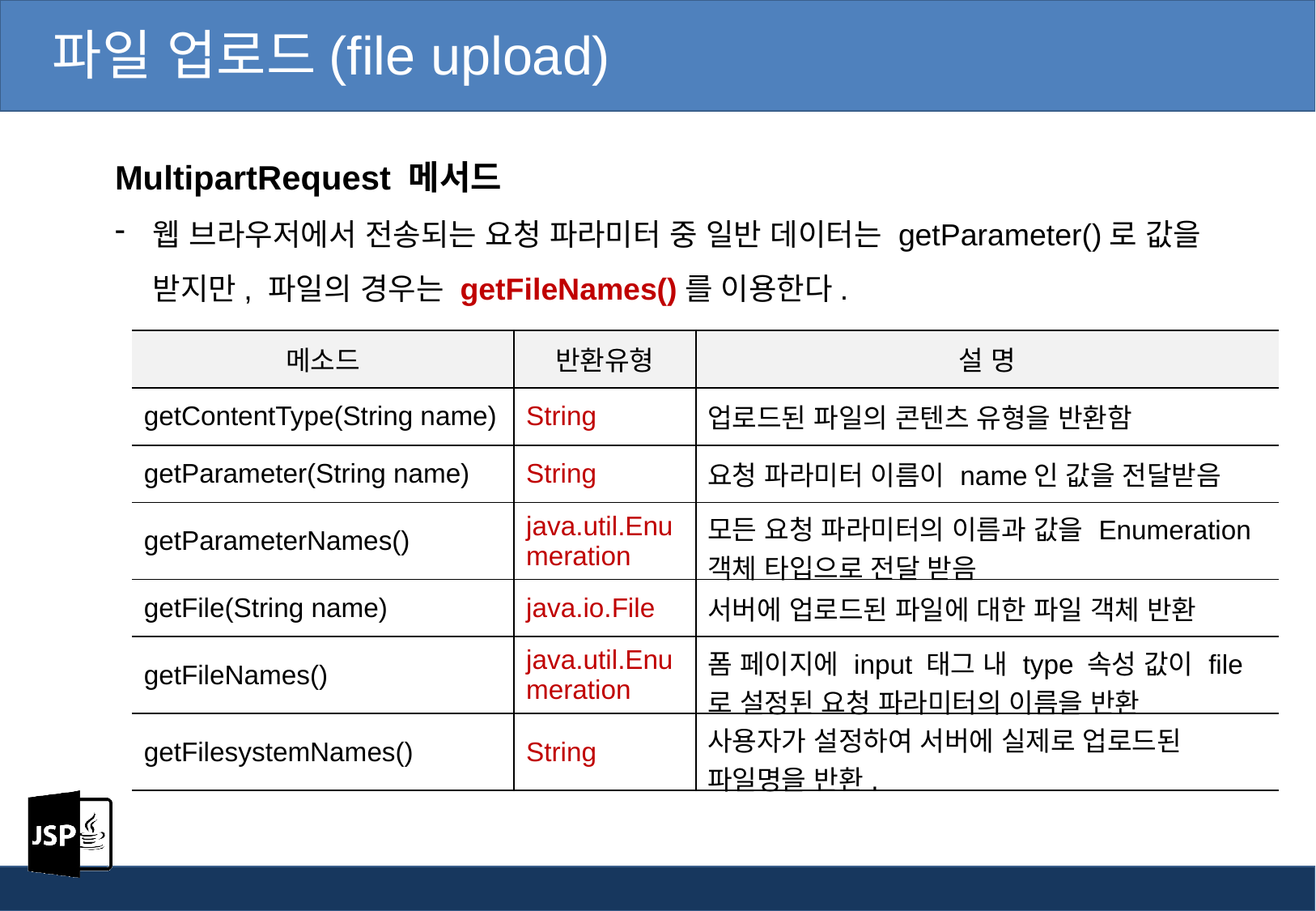

파일 업로드(file upload)
MultipartRequest 메서드
웹 브라우저에서 전송되는 요청 파라미터 중 일반 데이터는 getParameter()로 값을 받지만, 파일의 경우는 getFileNames()를 이용한다.
| 메소드 | 반환유형 | 설 명 |
| --- | --- | --- |
| getContentType(String name) | String | 업로드된 파일의 콘텐츠 유형을 반환함 |
| getParameter(String name) | String | 요청 파라미터 이름이 name인 값을 전달받음 |
| getParameterNames() | java.util.Enumeration | 모든 요청 파라미터의 이름과 값을 Enumeration 객체 타입으로 전달 받음 |
| getFile(String name) | java.io.File | 서버에 업로드된 파일에 대한 파일 객체 반환 |
| getFileNames() | java.util.Enumeration | 폼 페이지에 input 태그 내 type 속성 값이 file로 설정된 요청 파라미터의 이름을 반환 |
| getFilesystemNames() | String | 사용자가 설정하여 서버에 실제로 업로드된 파일명을 반환. |